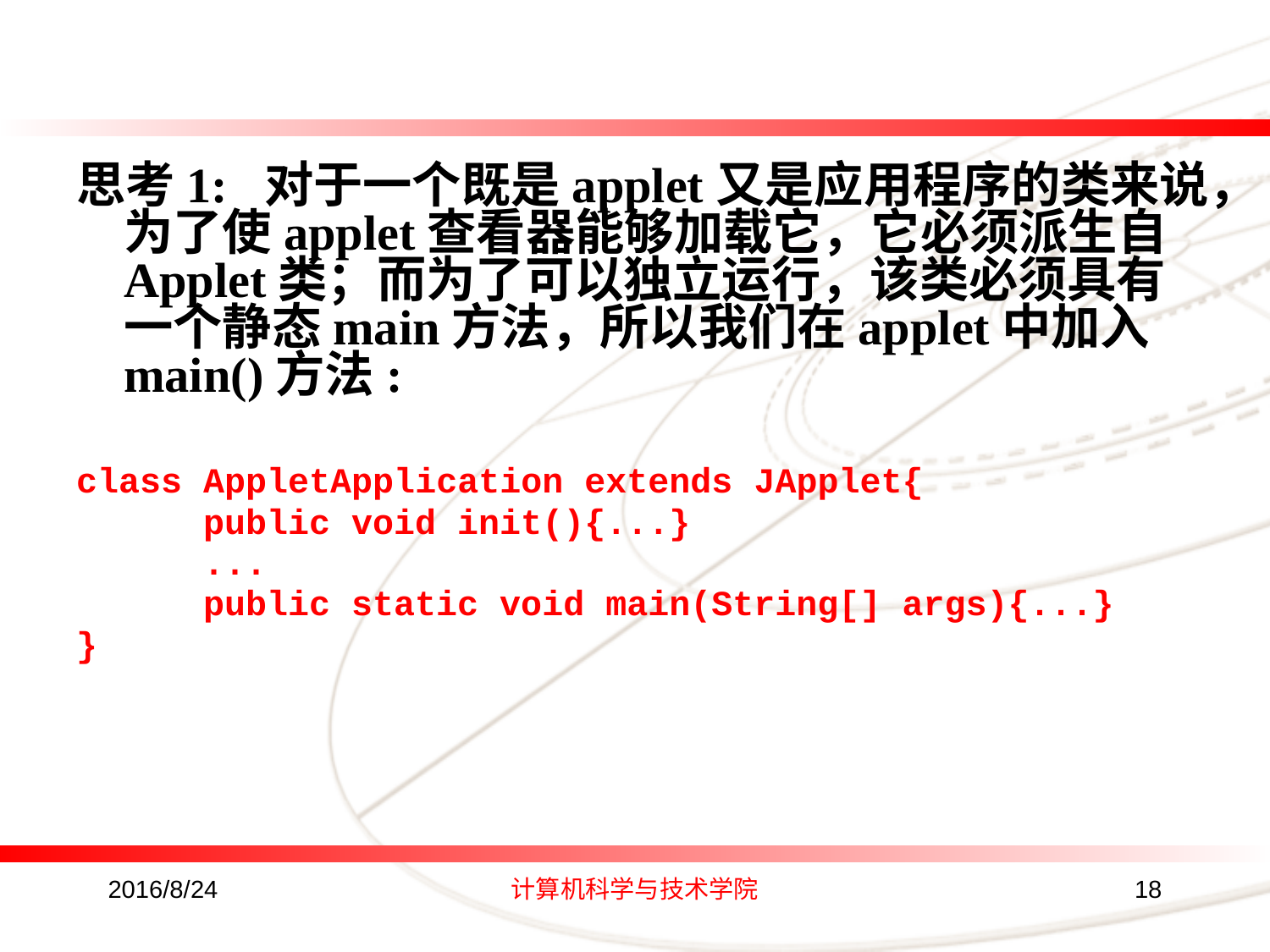

思考1:  对于一个既是applet又是应用程序的类来说，为了使applet查看器能够加载它，它必须派生自Applet类；而为了可以独立运行，该类必须具有一个静态main方法，所以我们在applet中加入main()方法:

class AppletApplication extends JApplet{
      public void init(){...}
      ...
      public static void main(String[] args){...}
}
2016/8/24
计算机科学与技术学院
18